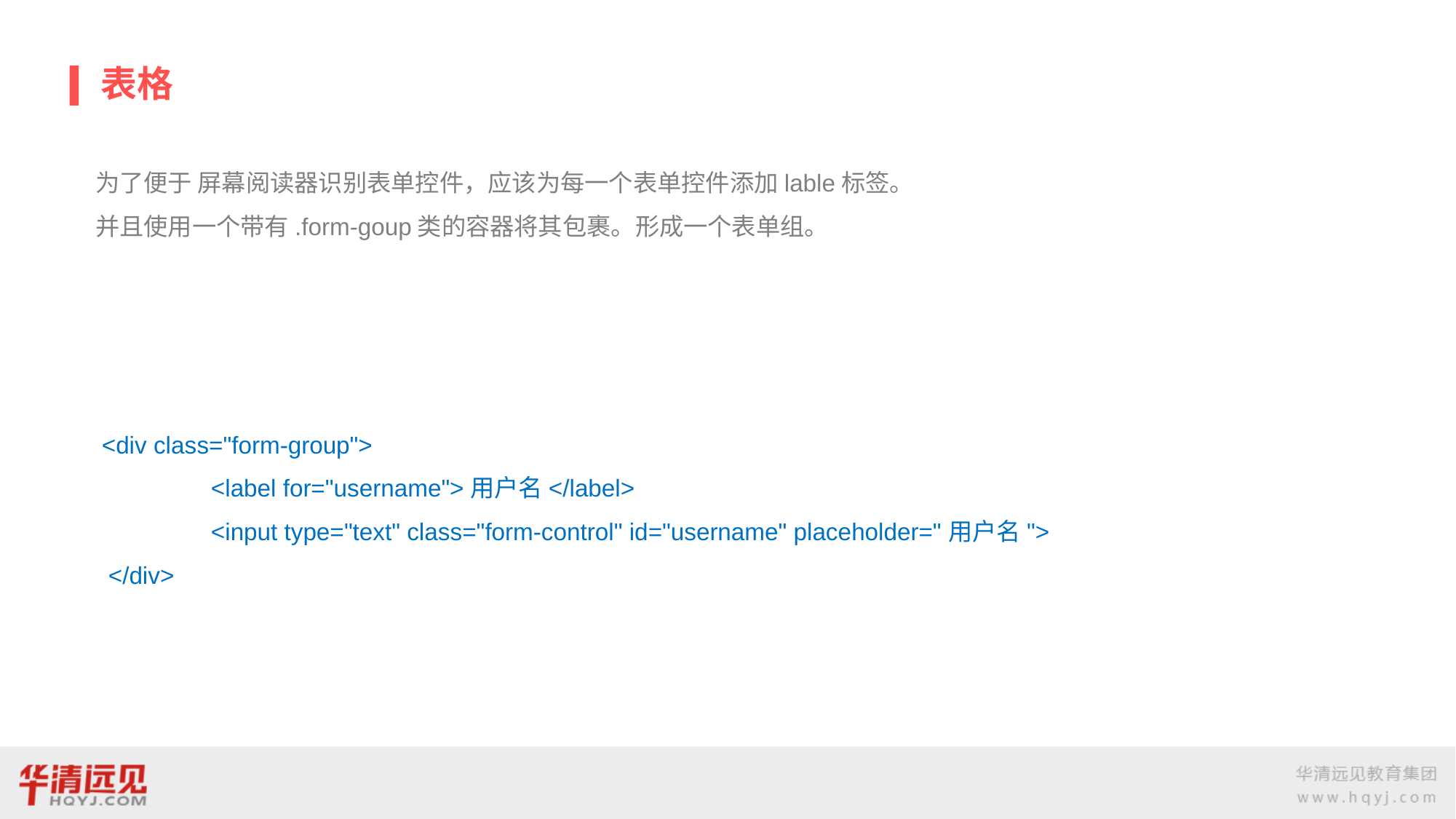

# 表格
为了便于 屏幕阅读器识别表单控件，应该为每一个表单控件添加lable标签。
并且使用一个带有.form-goup类的容器将其包裹。形成一个表单组。

栅格系统
 <div class="form-group">
   	 <label for="username">用户名</label>
    	 <input type="text" class="form-control" id="username" placeholder="用户名">
  </div>